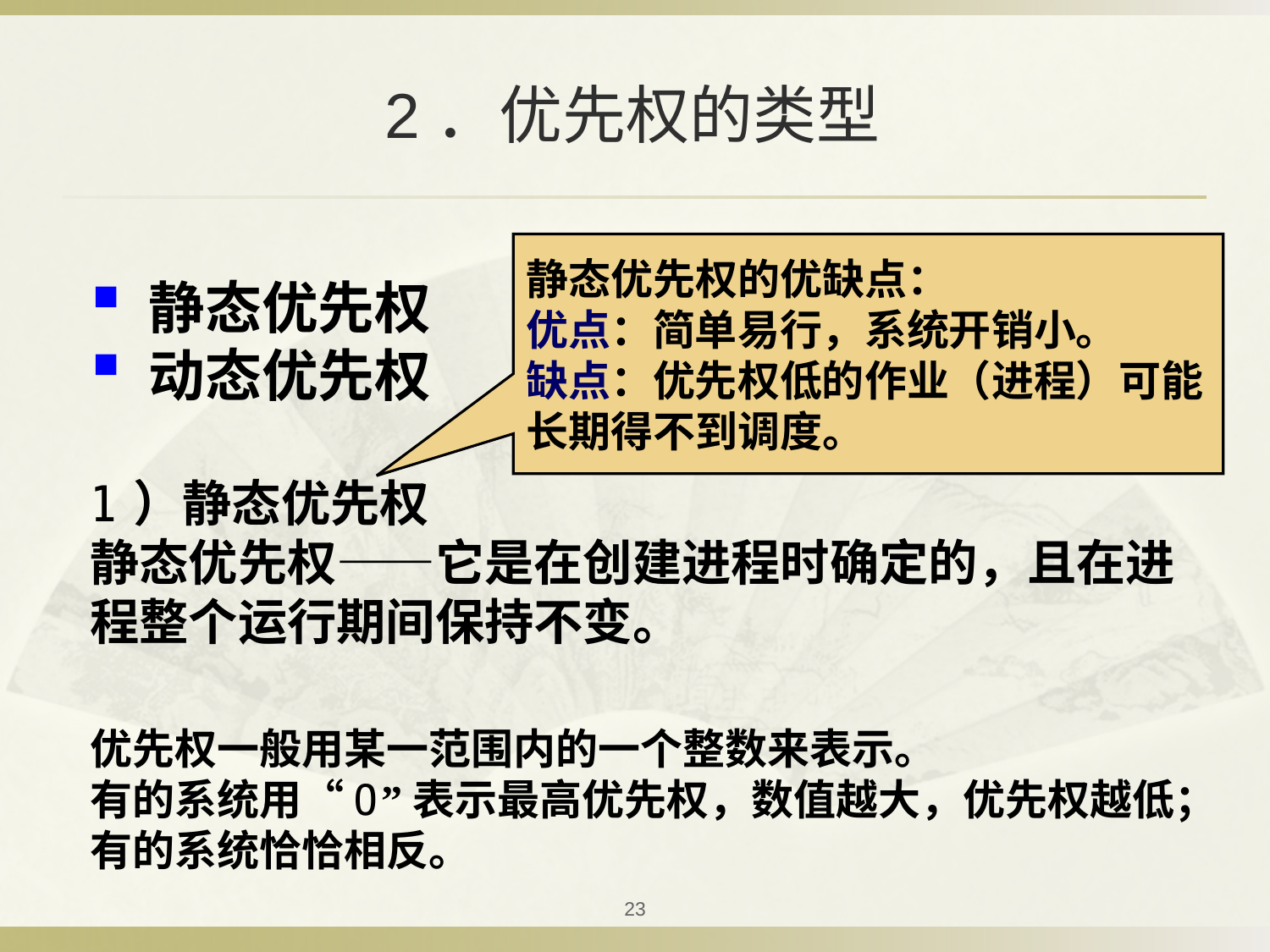

# 2．优先权的类型
静态优先权的优缺点：
优点：简单易行，系统开销小。
缺点：优先权低的作业（进程）可能长期得不到调度。
 静态优先权
 动态优先权
1）静态优先权
静态优先权——它是在创建进程时确定的，且在进程整个运行期间保持不变。
优先权一般用某一范围内的一个整数来表示。
有的系统用“0”表示最高优先权，数值越大，优先权越低；有的系统恰恰相反。
23